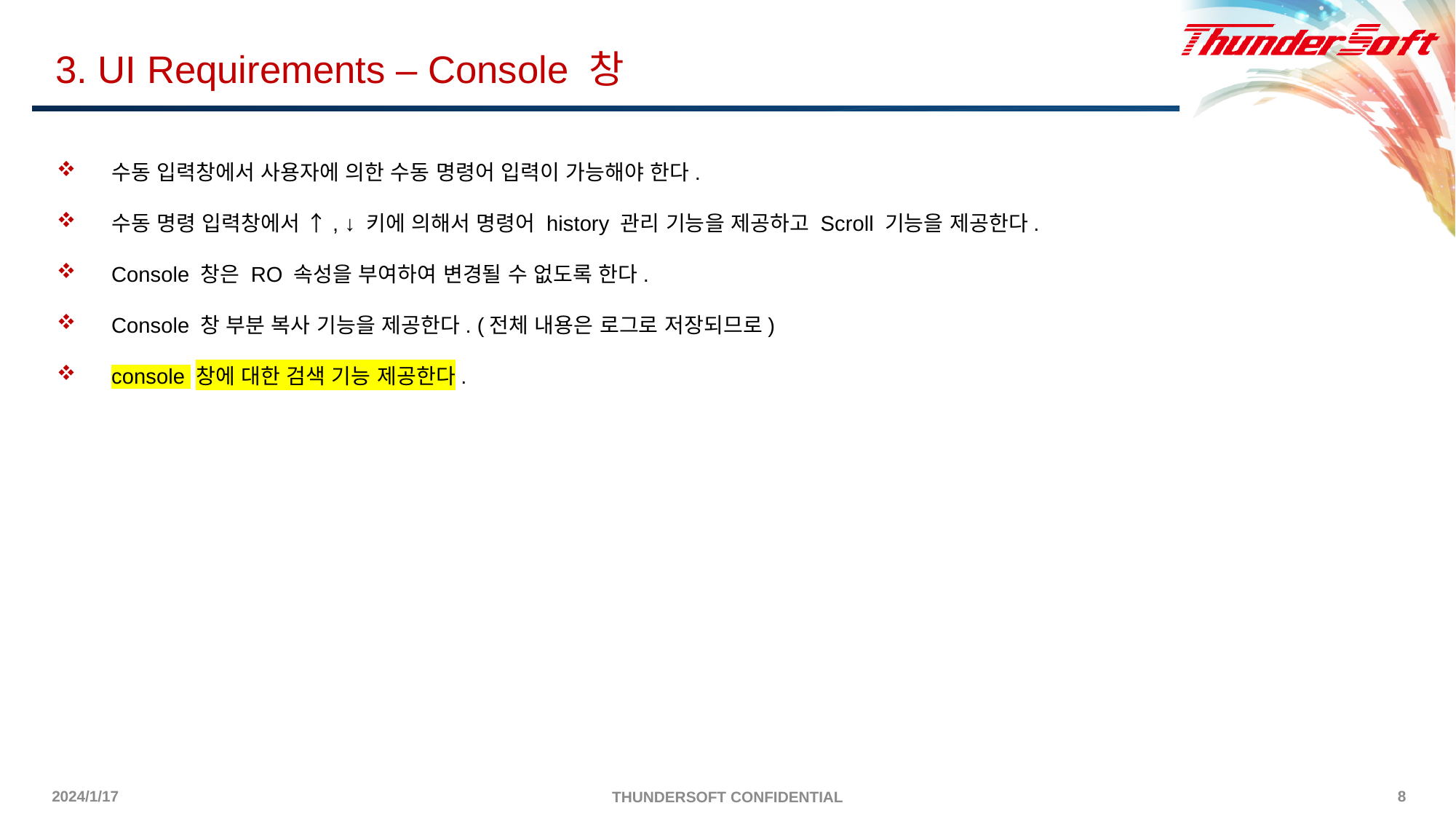

3. UI Requirements – Console 창
수동 입력창에서 사용자에 의한 수동 명령어 입력이 가능해야 한다.
수동 명령 입력창에서 ↑, ↓ 키에 의해서 명령어 history 관리 기능을 제공하고 Scroll 기능을 제공한다.
Console 창은 RO 속성을 부여하여 변경될 수 없도록 한다.
Console 창 부분 복사 기능을 제공한다. (전체 내용은 로그로 저장되므로)
console 창에 대한 검색 기능 제공한다.
2024/1/17
8
THUNDERSOFT CONFIDENTIAL